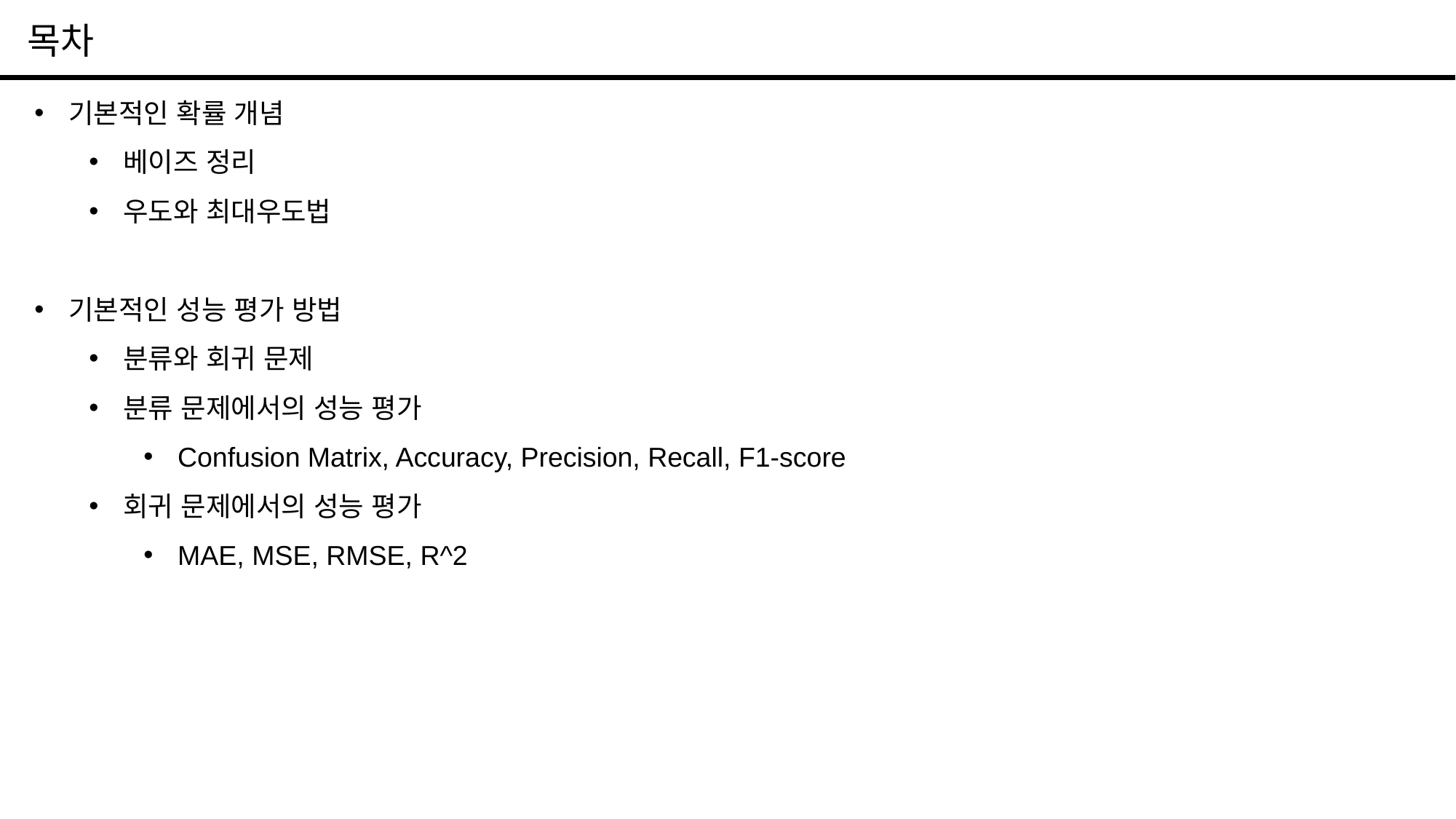

목차
기본적인 확률 개념
베이즈 정리
우도와 최대우도법

기본적인 성능 평가 방법
분류와 회귀 문제
분류 문제에서의 성능 평가
Confusion Matrix, Accuracy, Precision, Recall, F1-score
회귀 문제에서의 성능 평가
MAE, MSE, RMSE, R^2